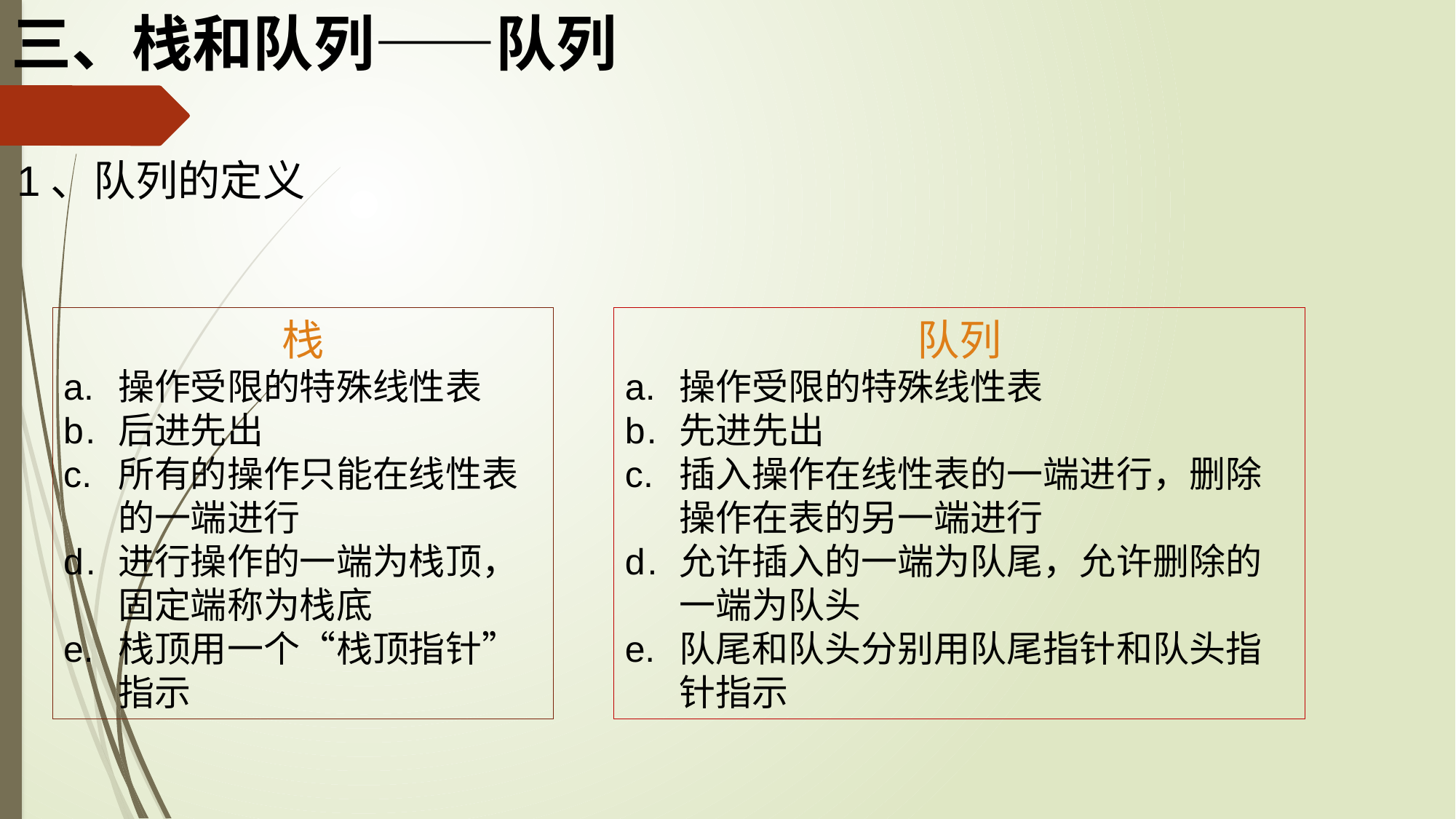

# 三、栈和队列——队列
1、队列的定义
栈
操作受限的特殊线性表
后进先出
所有的操作只能在线性表的一端进行
进行操作的一端为栈顶，固定端称为栈底
栈顶用一个“栈顶指针”指示
队列
操作受限的特殊线性表
先进先出
插入操作在线性表的一端进行，删除操作在表的另一端进行
允许插入的一端为队尾，允许删除的一端为队头
队尾和队头分别用队尾指针和队头指针指示